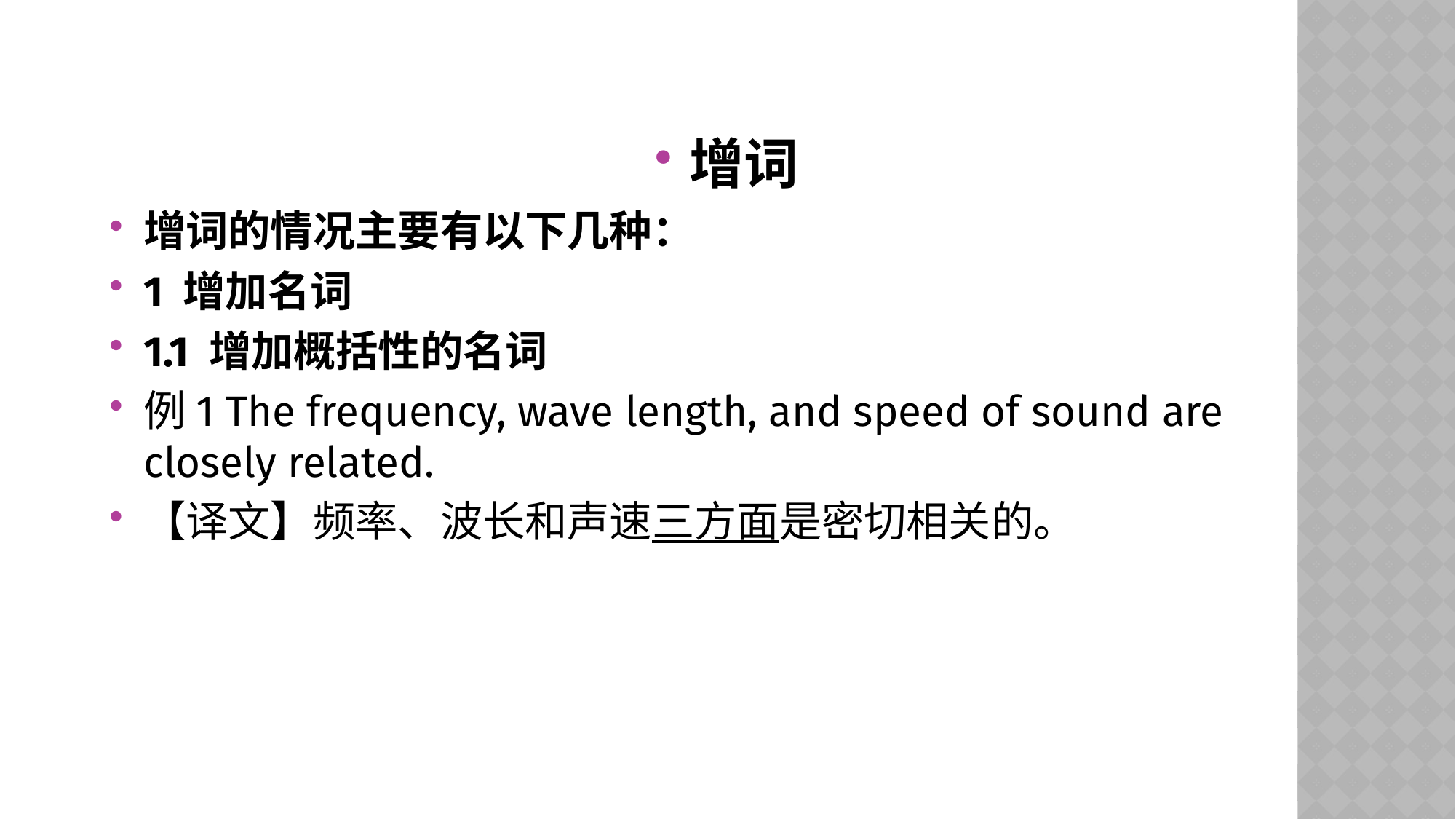

增词
增词的情况主要有以下几种：
1 增加名词
1.1 增加概括性的名词
例1 The frequency, wave length, and speed of sound are closely related.
【译文】频率、波长和声速三方面是密切相关的。